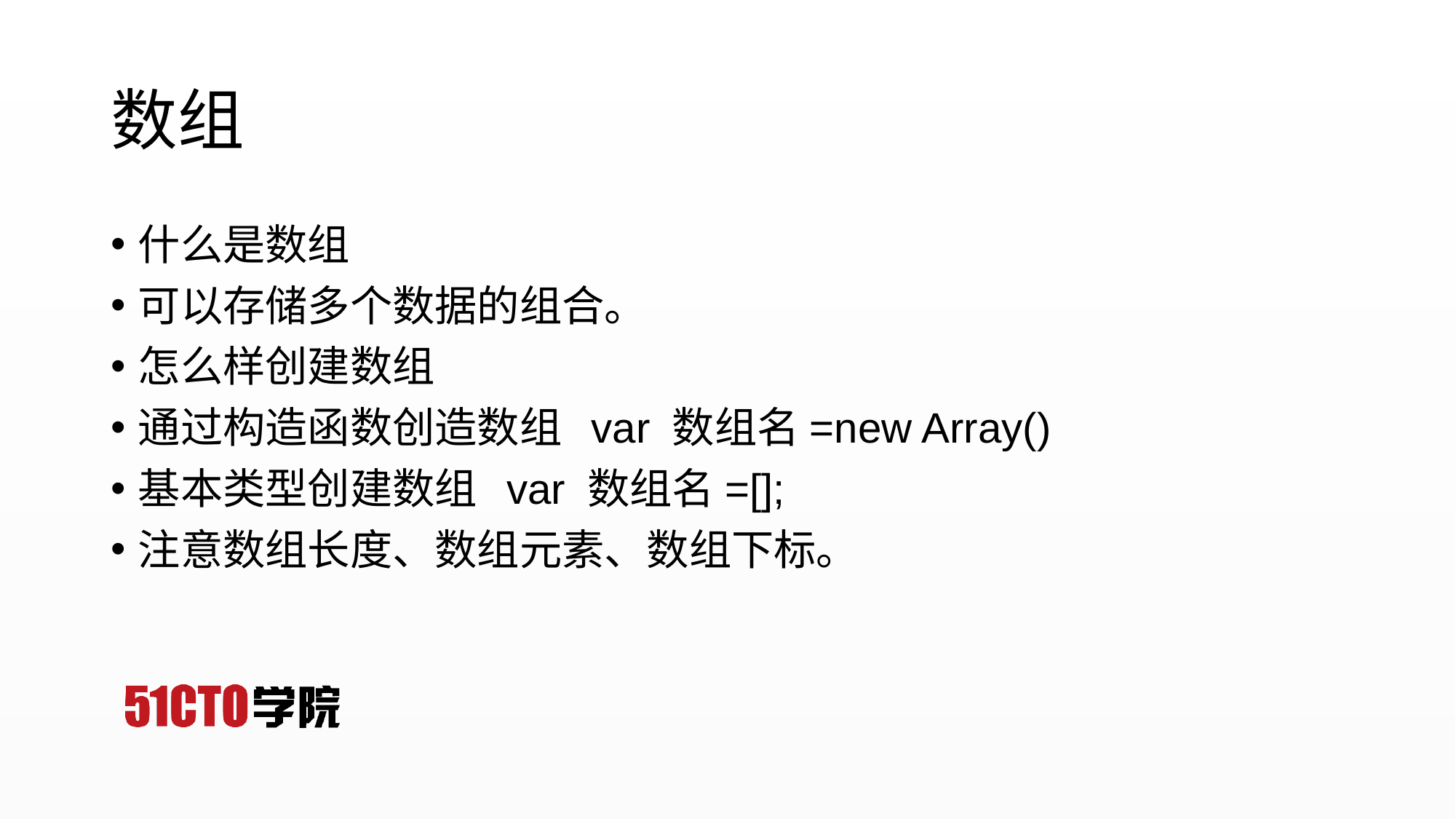

# 数组
什么是数组
可以存储多个数据的组合。
怎么样创建数组
通过构造函数创造数组  var 数组名=new Array()
基本类型创建数组  var 数组名=[];
注意数组长度、数组元素、数组下标。